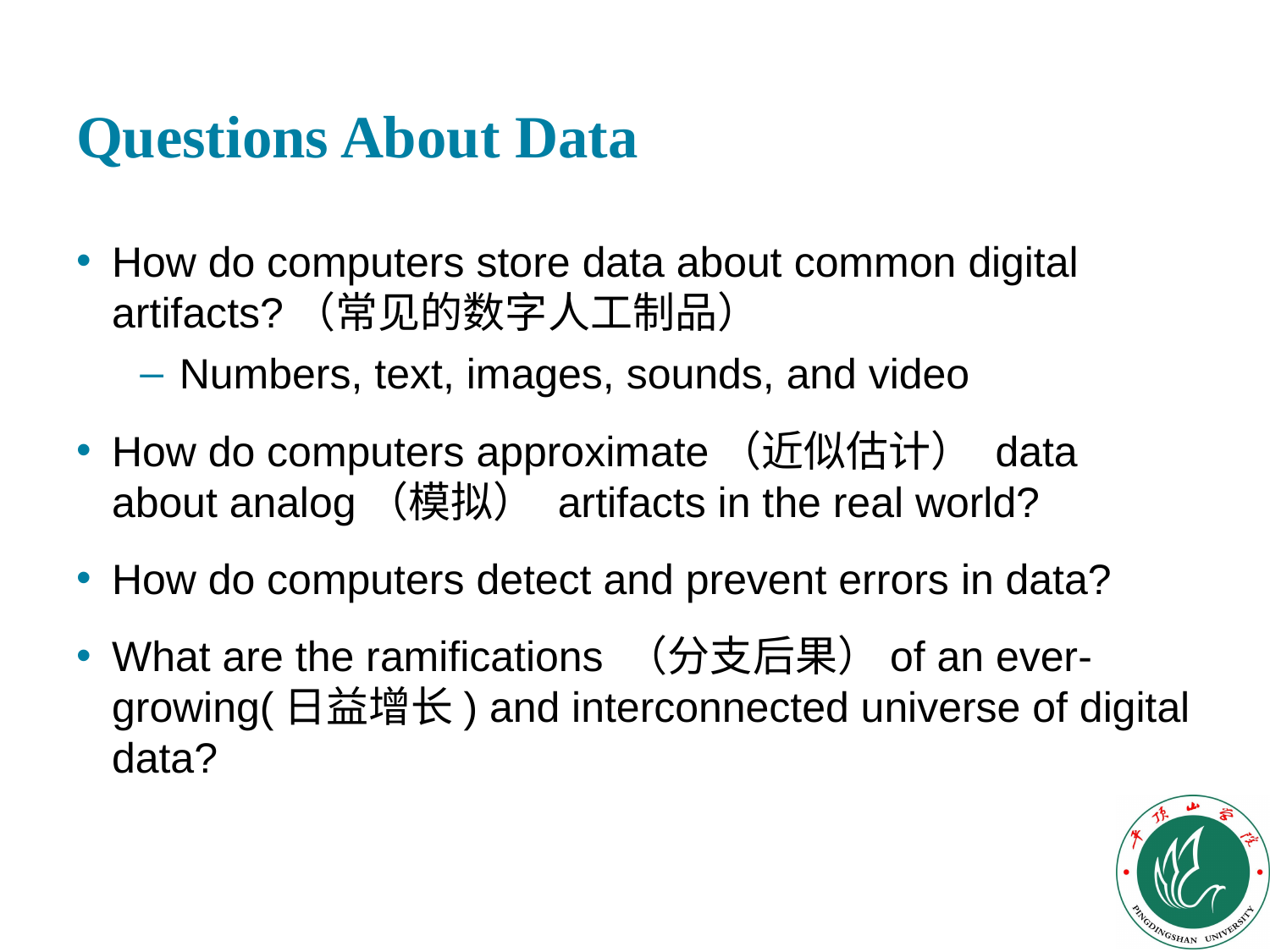

# Questions About Data
How do computers store data about common digital artifacts?（常见的数字人工制品）
Numbers, text, images, sounds, and video
How do computers approximate（近似估计） data about analog（模拟） artifacts in the real world?
How do computers detect and prevent errors in data?
What are the ramifications （分支后果）of an ever-growing(日益增长) and interconnected universe of digital data?